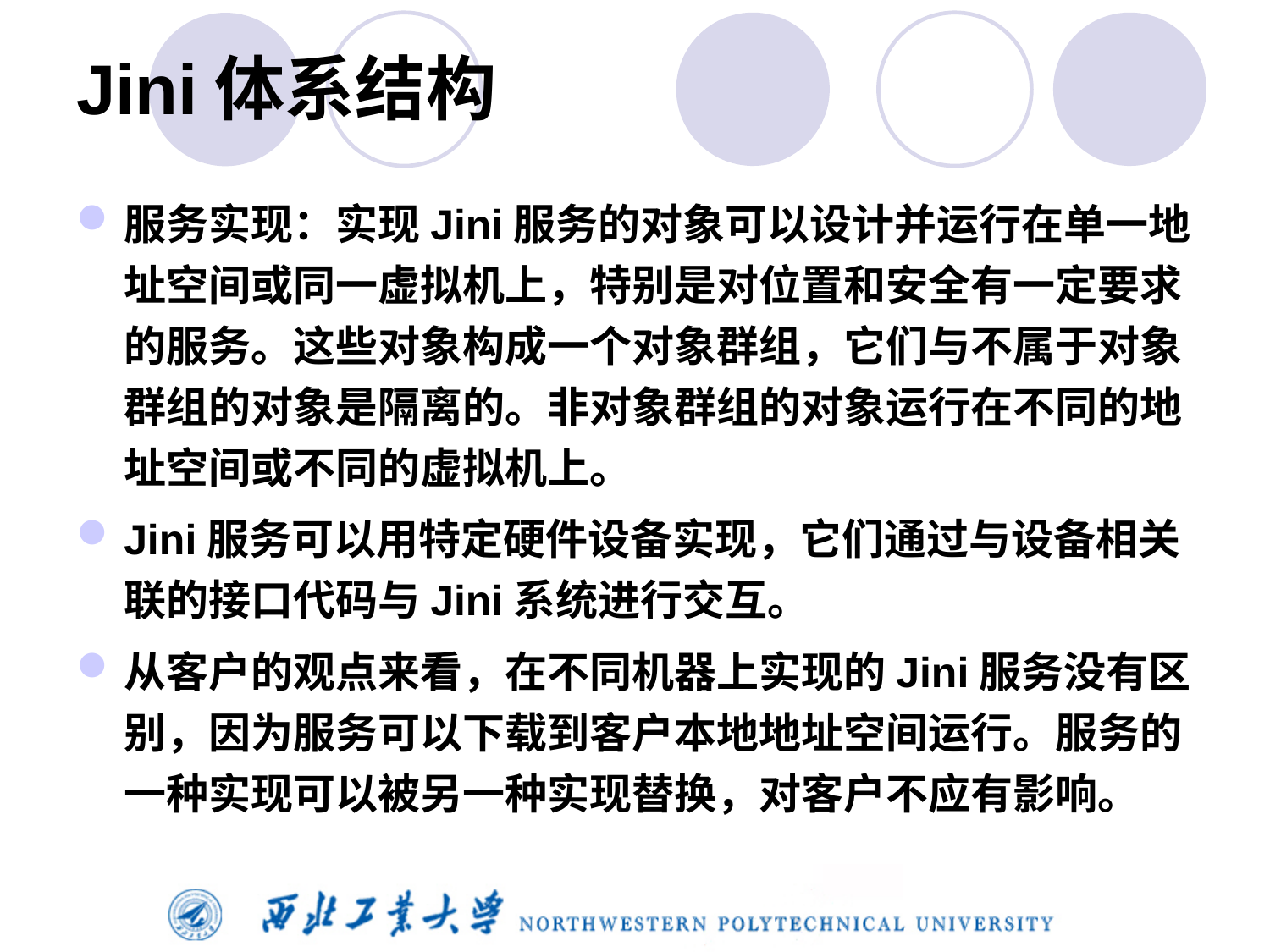

# Jini体系结构
服务实现：实现Jini服务的对象可以设计并运行在单一地址空间或同一虚拟机上，特别是对位置和安全有一定要求的服务。这些对象构成一个对象群组，它们与不属于对象群组的对象是隔离的。非对象群组的对象运行在不同的地址空间或不同的虚拟机上。
Jini服务可以用特定硬件设备实现，它们通过与设备相关联的接口代码与Jini系统进行交互。
从客户的观点来看，在不同机器上实现的Jini服务没有区别，因为服务可以下载到客户本地地址空间运行。服务的一种实现可以被另一种实现替换，对客户不应有影响。